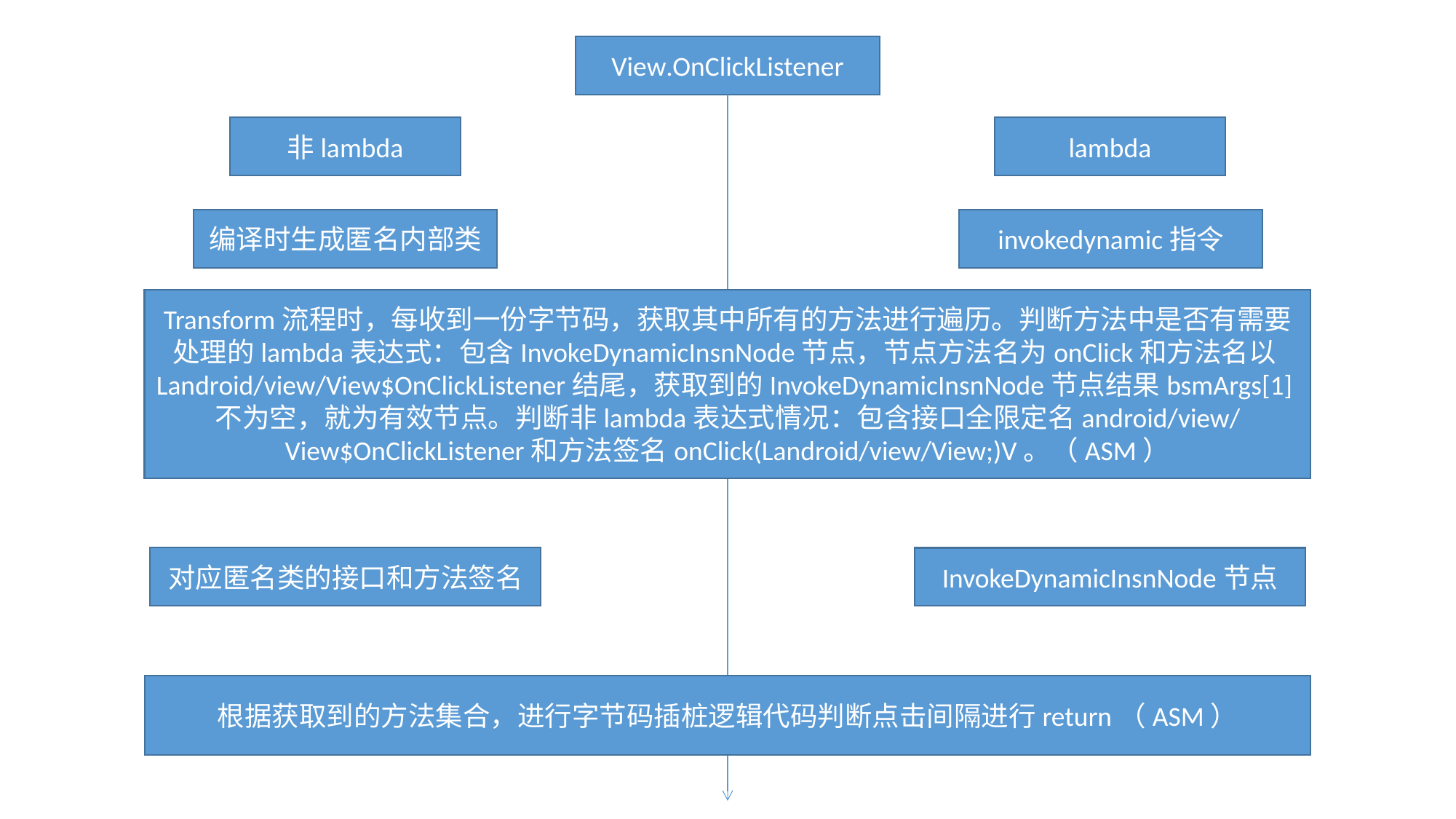

View.OnClickListener
非lambda
lambda
编译时生成匿名内部类
invokedynamic指令
Transform流程时，每收到一份字节码，获取其中所有的方法进行遍历。判断方法中是否有需要处理的lambda表达式：包含InvokeDynamicInsnNode节点，节点方法名为onClick和方法名以Landroid/view/View$OnClickListener结尾，获取到的InvokeDynamicInsnNode节点结果bsmArgs[1]不为空，就为有效节点。判断非lambda表达式情况：包含接口全限定名android/view/View$OnClickListener和方法签名onClick(Landroid/view/View;)V。（ASM）
对应匿名类的接口和方法签名
InvokeDynamicInsnNode节点
根据获取到的方法集合，进行字节码插桩逻辑代码判断点击间隔进行return（ASM）